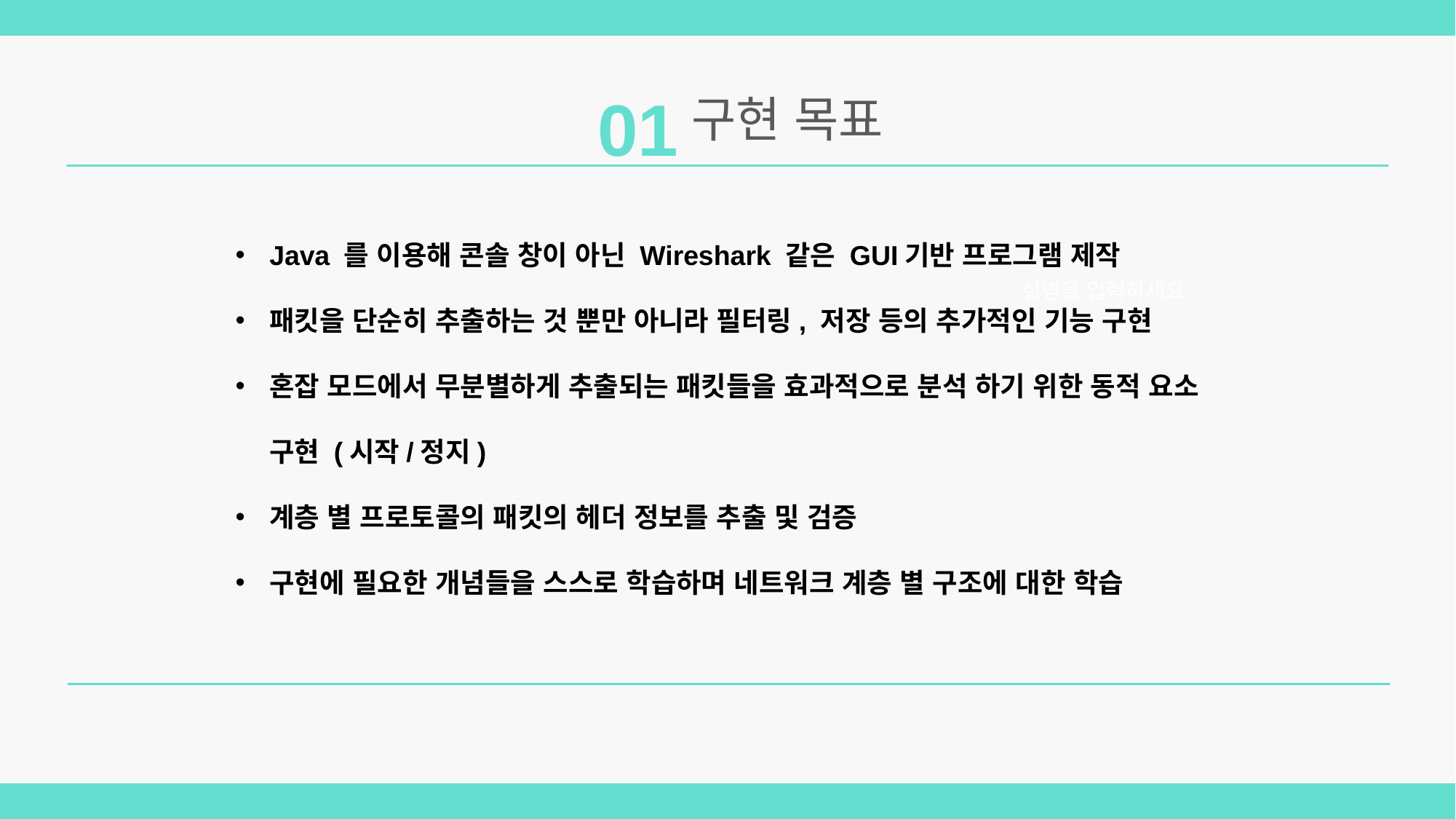

01
구현 목표

Java 를 이용해 콘솔 창이 아닌 Wireshark 같은 GUI기반 프로그램 제작
패킷을 단순히 추출하는 것 뿐만 아니라 필터링, 저장 등의 추가적인 기능 구현
혼잡 모드에서 무분별하게 추출되는 패킷들을 효과적으로 분석 하기 위한 동적 요소 구현 (시작/정지)
계층 별 프로토콜의 패킷의 헤더 정보를 추출 및 검증
구현에 필요한 개념들을 스스로 학습하며 네트워크 계층 별 구조에 대한 학습

설명을 입력하세요